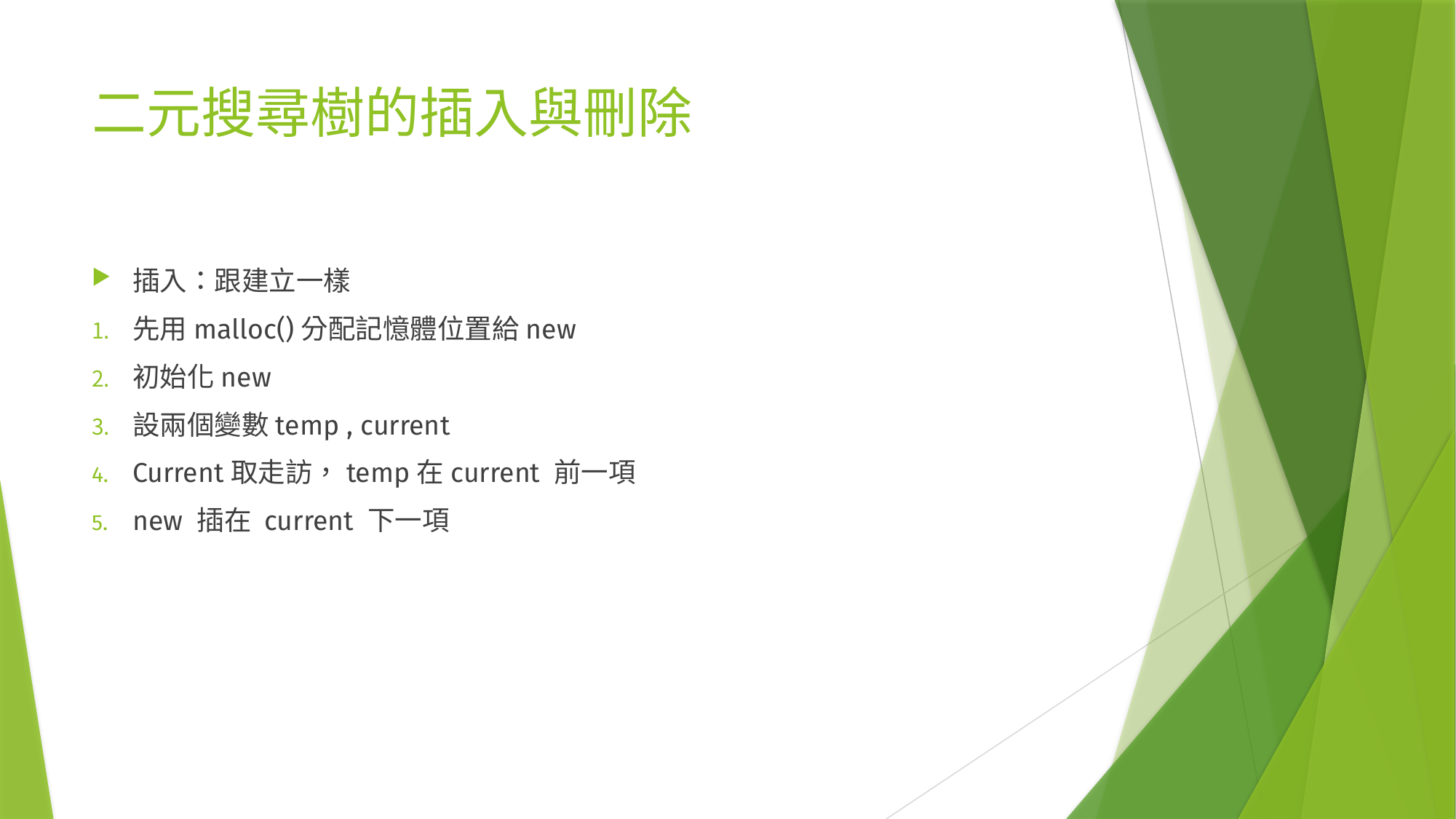

# 二元搜尋樹的插入與刪除
插入：跟建立一樣
先用malloc()分配記憶體位置給new
初始化new
設兩個變數temp , current
Current取走訪，temp在current 前一項
new 插在 current 下一項